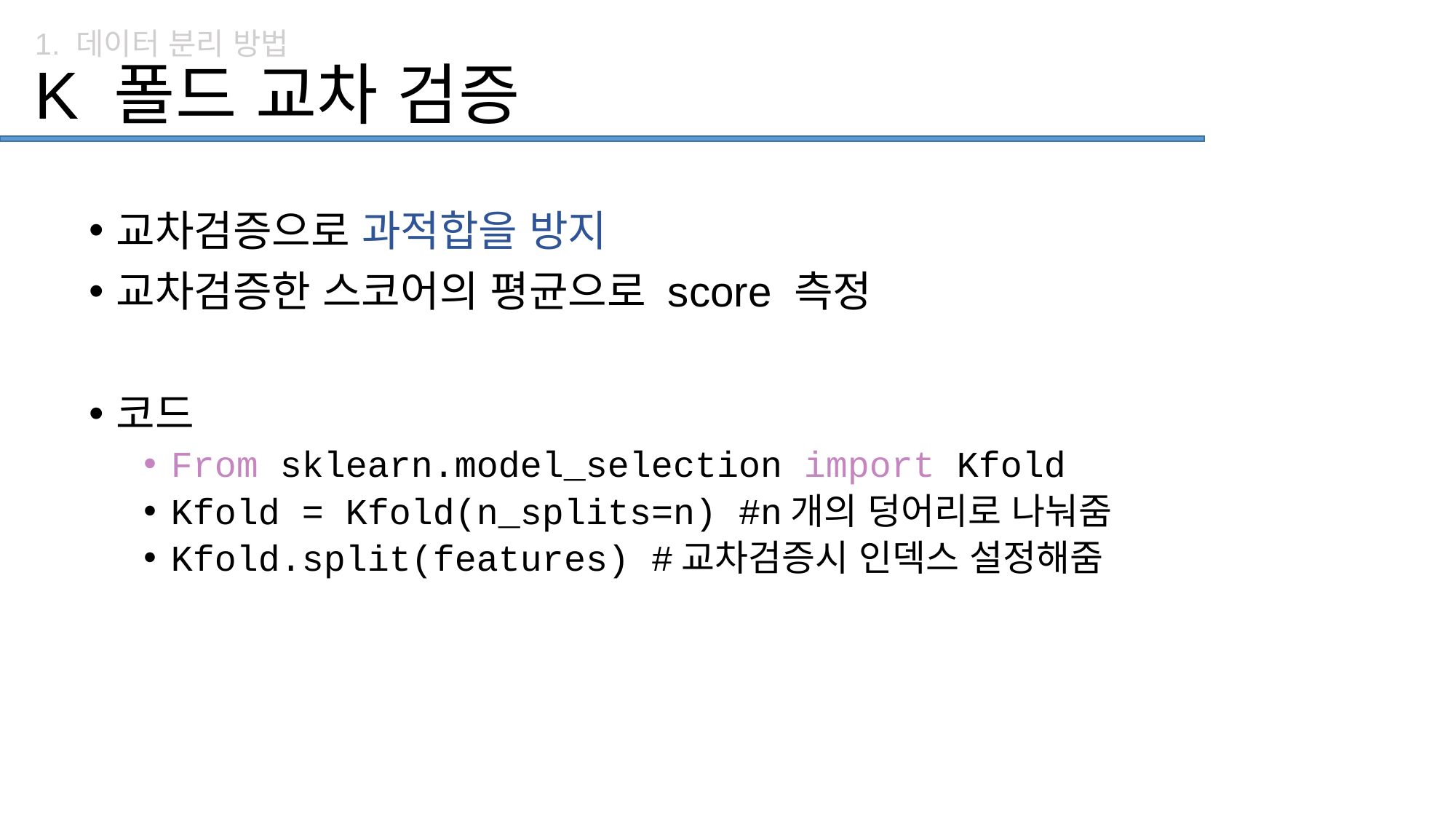

# 1. 데이터 분리 방법 K 폴드 교차 검증

교차검증으로 과적합을 방지
교차검증한 스코어의 평균으로 score 측정

코드
From sklearn.model_selection import Kfold
Kfold = Kfold(n_splits=n) #n개의 덩어리로 나눠줌
Kfold.split(features) #교차검증시 인덱스 설정해줌